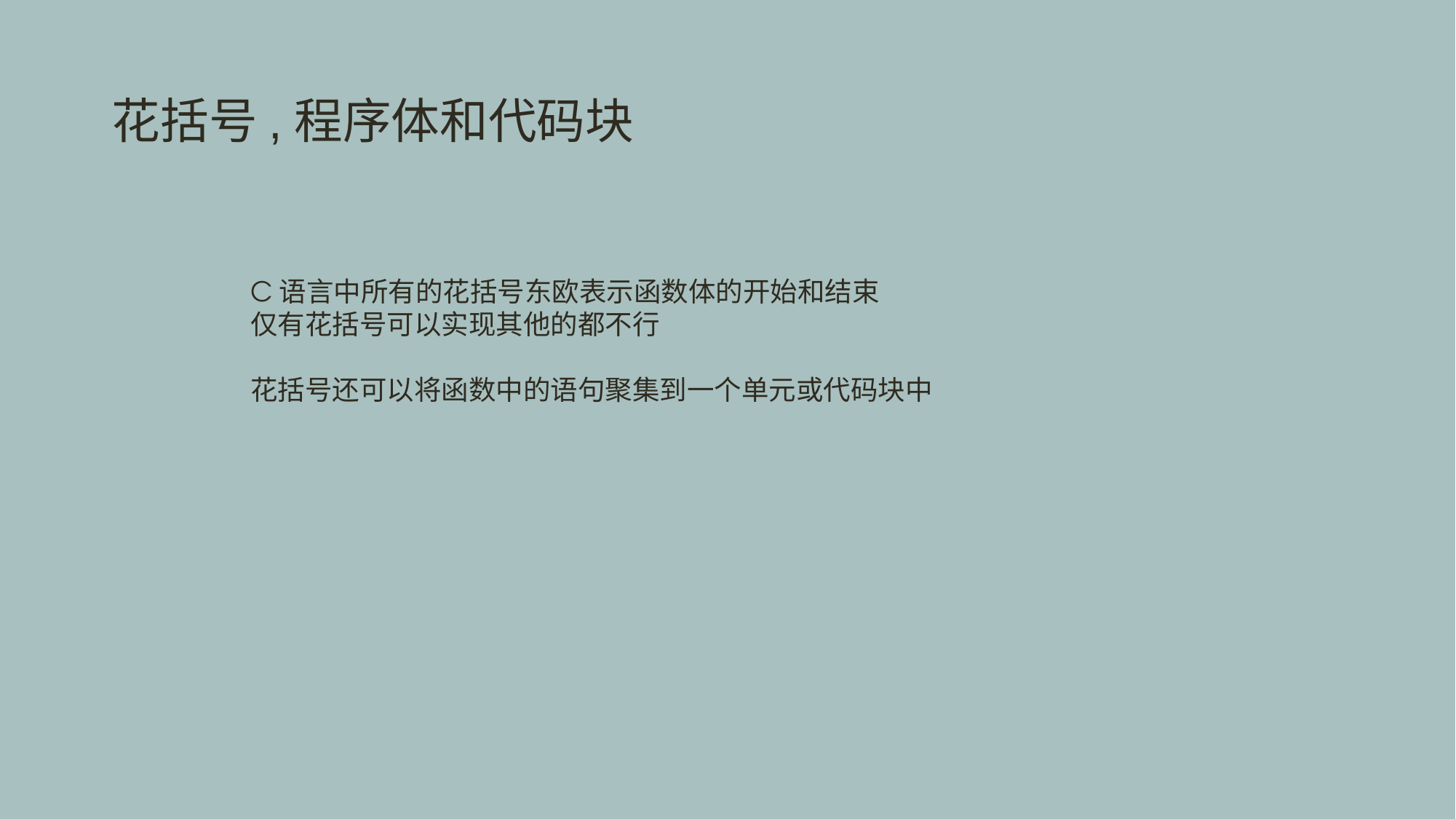

# 花括号,程序体和代码块
C语言中所有的花括号东欧表示函数体的开始和结束
仅有花括号可以实现其他的都不行

花括号还可以将函数中的语句聚集到一个单元或代码块中